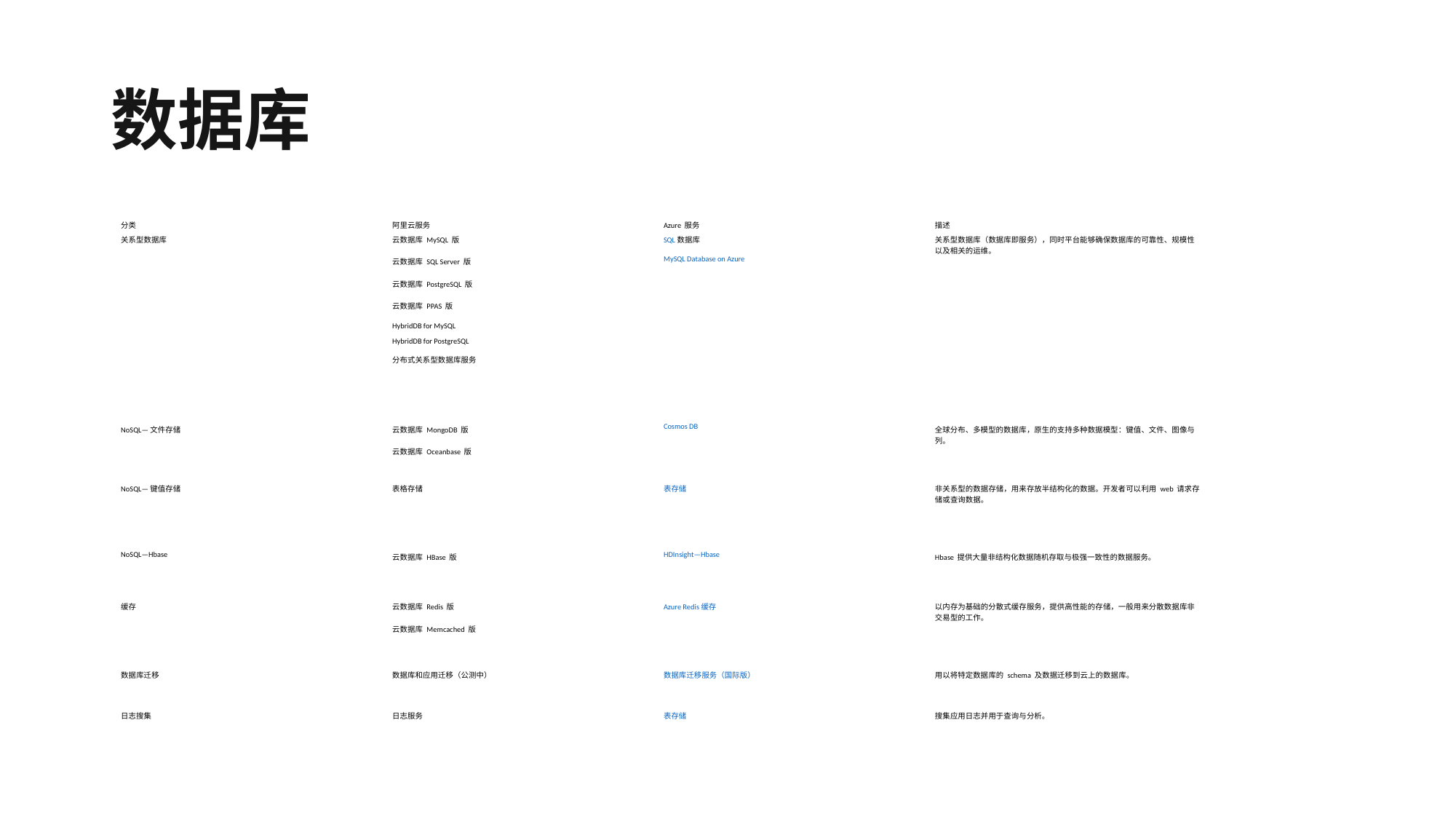

# 数据库
| 分类 | 阿里云服务 | Azure 服务 | 描述 |
| --- | --- | --- | --- |
| 关系型数据库 | 云数据库 MySQL 版 云数据库 SQL Server 版 云数据库 PostgreSQL 版 云数据库 PPAS 版 HybridDB for MySQL HybridDB for PostgreSQL 分布式关系型数据库服务 | SQL 数据库 MySQL Database on Azure | 关系型数据库（数据库即服务），同时平台能够确保数据库的可靠性、规模性以及相关的运维。 |
| NoSQL—文件存储 | 云数据库 MongoDB 版 云数据库 Oceanbase 版 | Cosmos DB | 全球分布、多模型的数据库，原生的支持多种数据模型：键值、文件、图像与列。 |
| NoSQL—键值存储 | 表格存储 | 表存储 | 非关系型的数据存储，用来存放半结构化的数据。开发者可以利用 web 请求存储或查询数据。 |
| NoSQL—Hbase | 云数据库 HBase 版 | HDInsight—Hbase | Hbase 提供大量非结构化数据随机存取与极强一致性的数据服务。 |
| 缓存 | 云数据库 Redis 版 云数据库 Memcached 版 | Azure Redis 缓存 | 以内存为基础的分散式缓存服务，提供高性能的存储，一般用来分散数据库非交易型的工作。 |
| 数据库迁移 | 数据库和应用迁移（公测中） | 数据库迁移服务（国际版） | 用以将特定数据库的 schema 及数据迁移到云上的数据库。 |
| 日志搜集 | 日志服务 | 表存储 | 搜集应用日志并用于查询与分析。 |